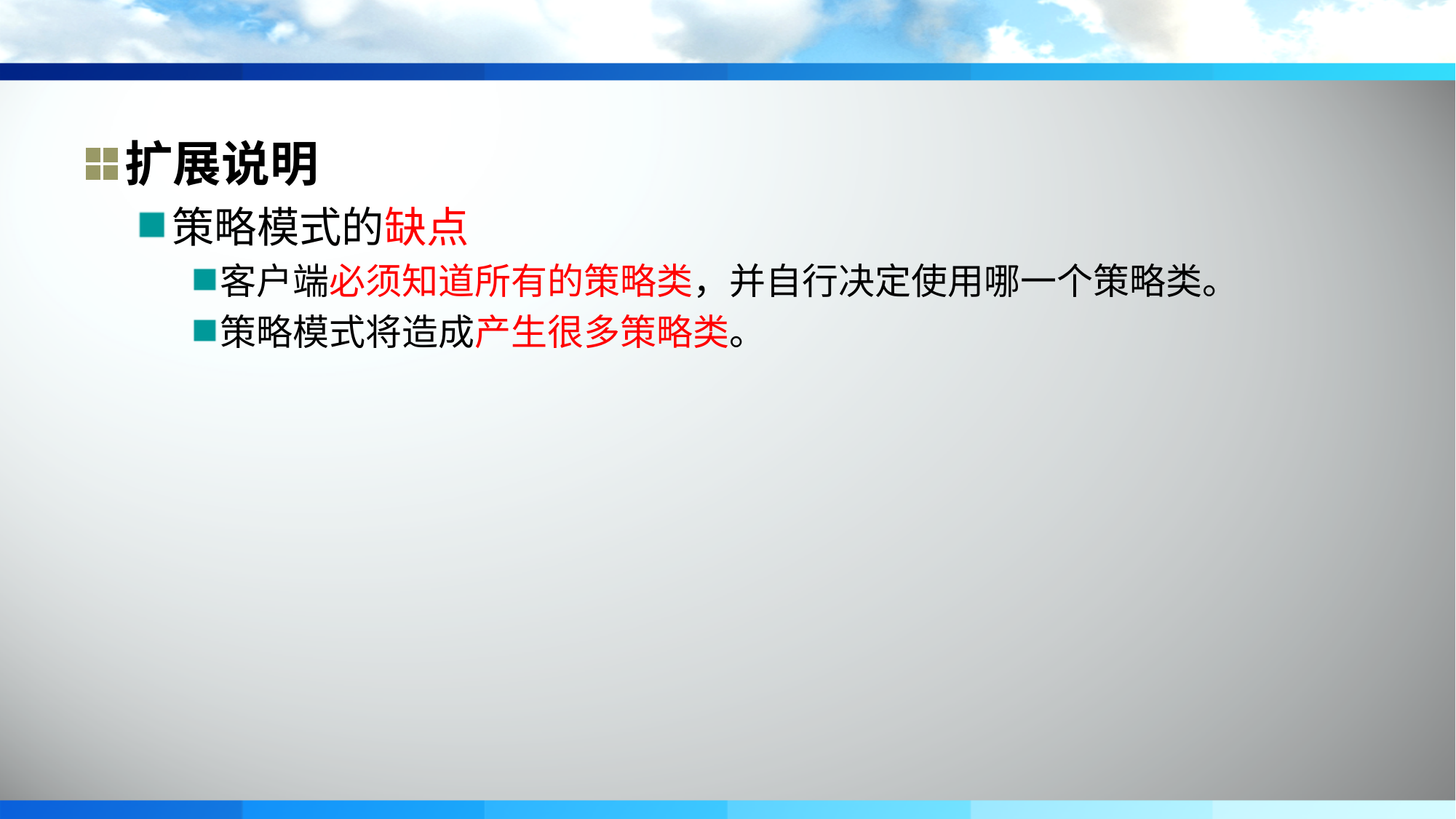

扩展说明
策略模式的缺点
客户端必须知道所有的策略类，并自行决定使用哪一个策略类。
策略模式将造成产生很多策略类。